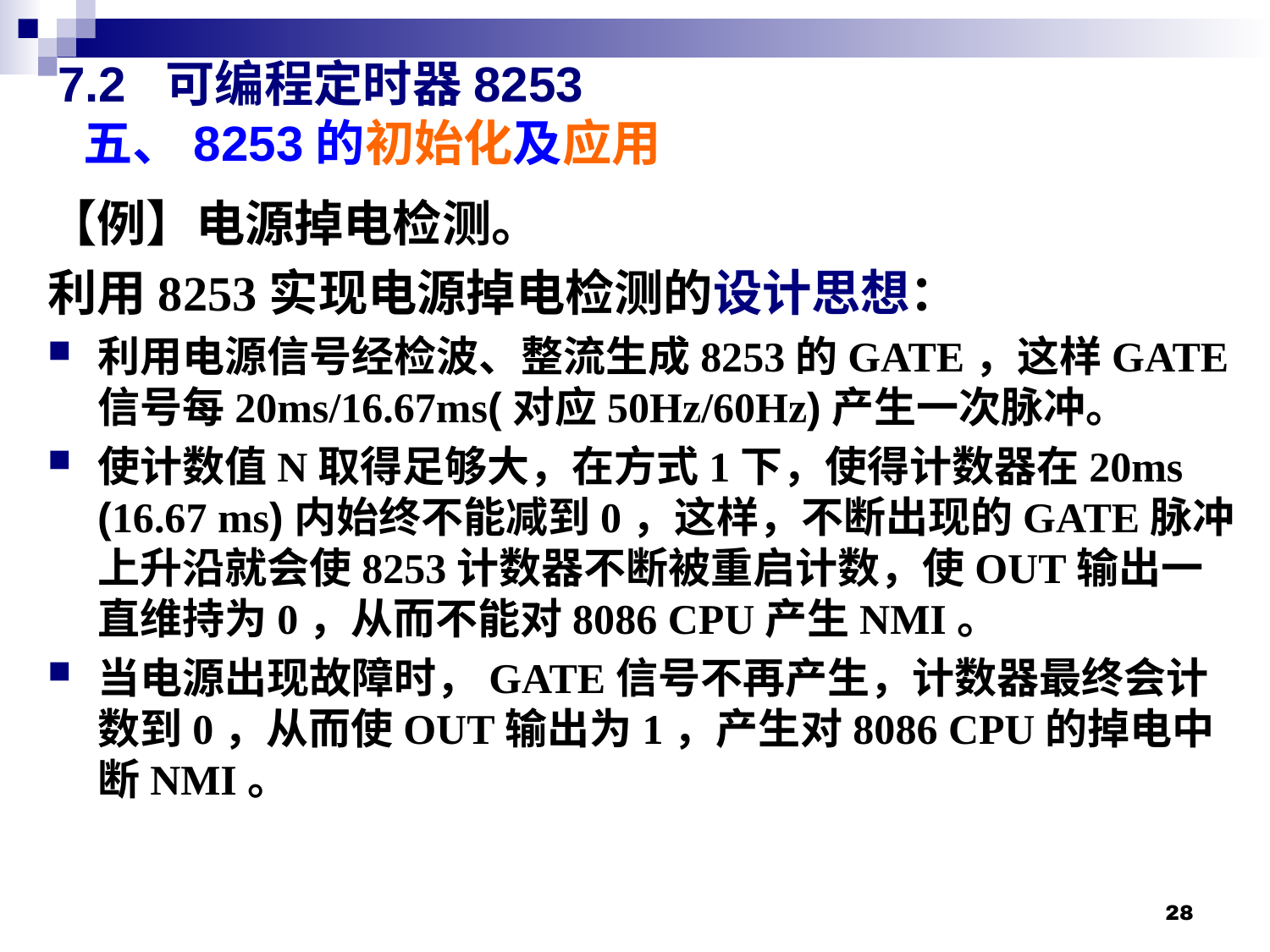

# 7.2  可编程定时器8253 五、8253的初始化及应用
【例】电源掉电检测。
利用8253实现电源掉电检测的设计思想：
利用电源信号经检波、整流生成8253的GATE，这样GATE信号每20ms/16.67ms(对应50Hz/60Hz)产生一次脉冲。
使计数值N取得足够大，在方式1下，使得计数器在20ms (16.67 ms)内始终不能减到0，这样，不断出现的GATE脉冲上升沿就会使8253计数器不断被重启计数，使OUT输出一直维持为0，从而不能对8086 CPU产生NMI。
当电源出现故障时，GATE信号不再产生，计数器最终会计数到0，从而使OUT输出为1，产生对8086 CPU的掉电中断NMI。
28